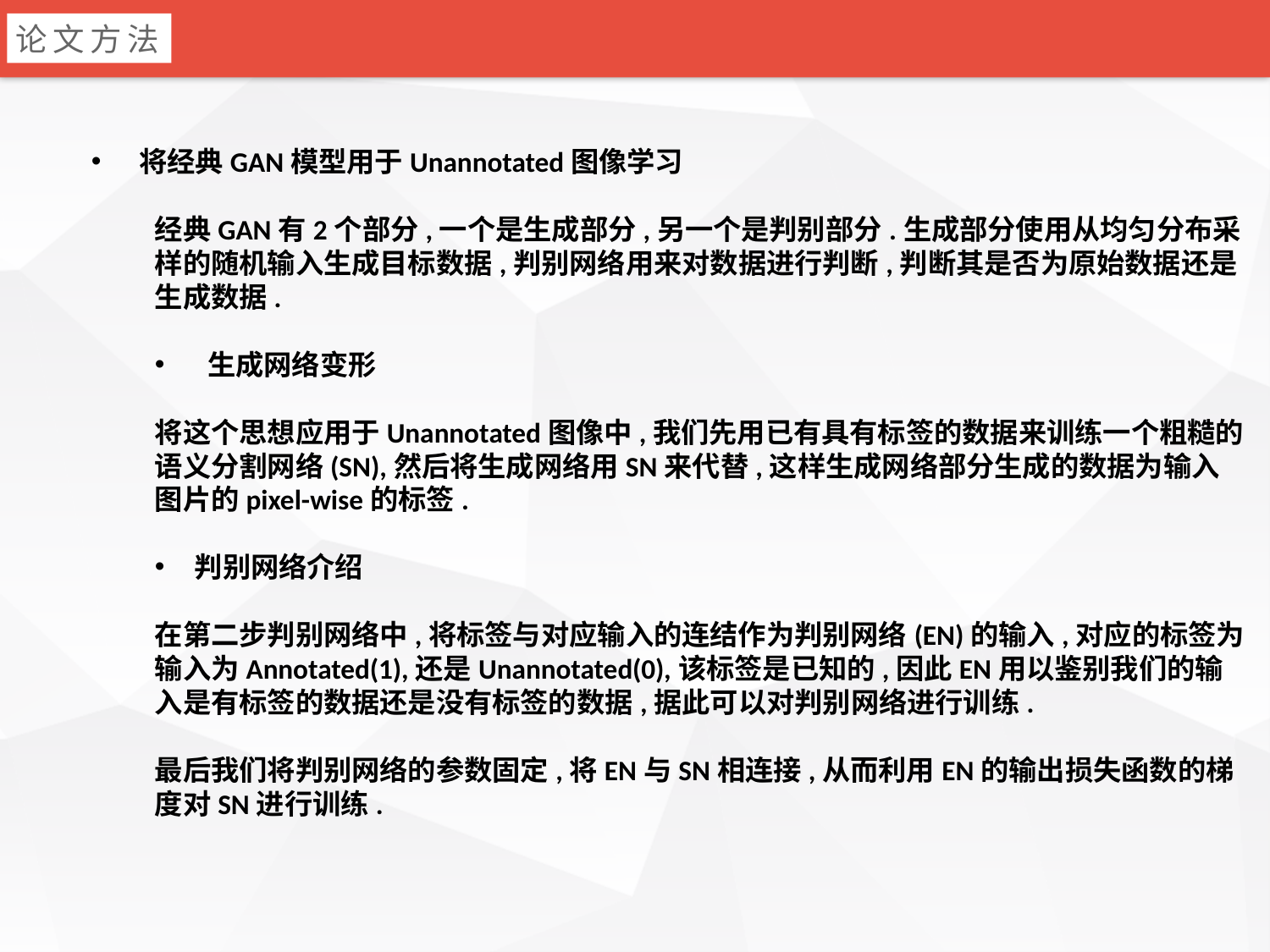

论文方法

将经典GAN模型用于Unannotated图像学习

经典GAN有2个部分,一个是生成部分,另一个是判别部分.生成部分使用从均匀分布采样的随机输入生成目标数据,判别网络用来对数据进行判断,判断其是否为原始数据还是生成数据.

 生成网络变形

将这个思想应用于Unannotated图像中,我们先用已有具有标签的数据来训练一个粗糙的语义分割网络(SN),然后将生成网络用SN来代替,这样生成网络部分生成的数据为输入图片的pixel-wise的标签.

判别网络介绍

在第二步判别网络中,将标签与对应输入的连结作为判别网络(EN)的输入,对应的标签为输入为Annotated(1),还是Unannotated(0),该标签是已知的,因此EN用以鉴别我们的输入是有标签的数据还是没有标签的数据,据此可以对判别网络进行训练.

最后我们将判别网络的参数固定,将EN与SN相连接,从而利用EN的输出损失函数的梯度对SN进行训练.